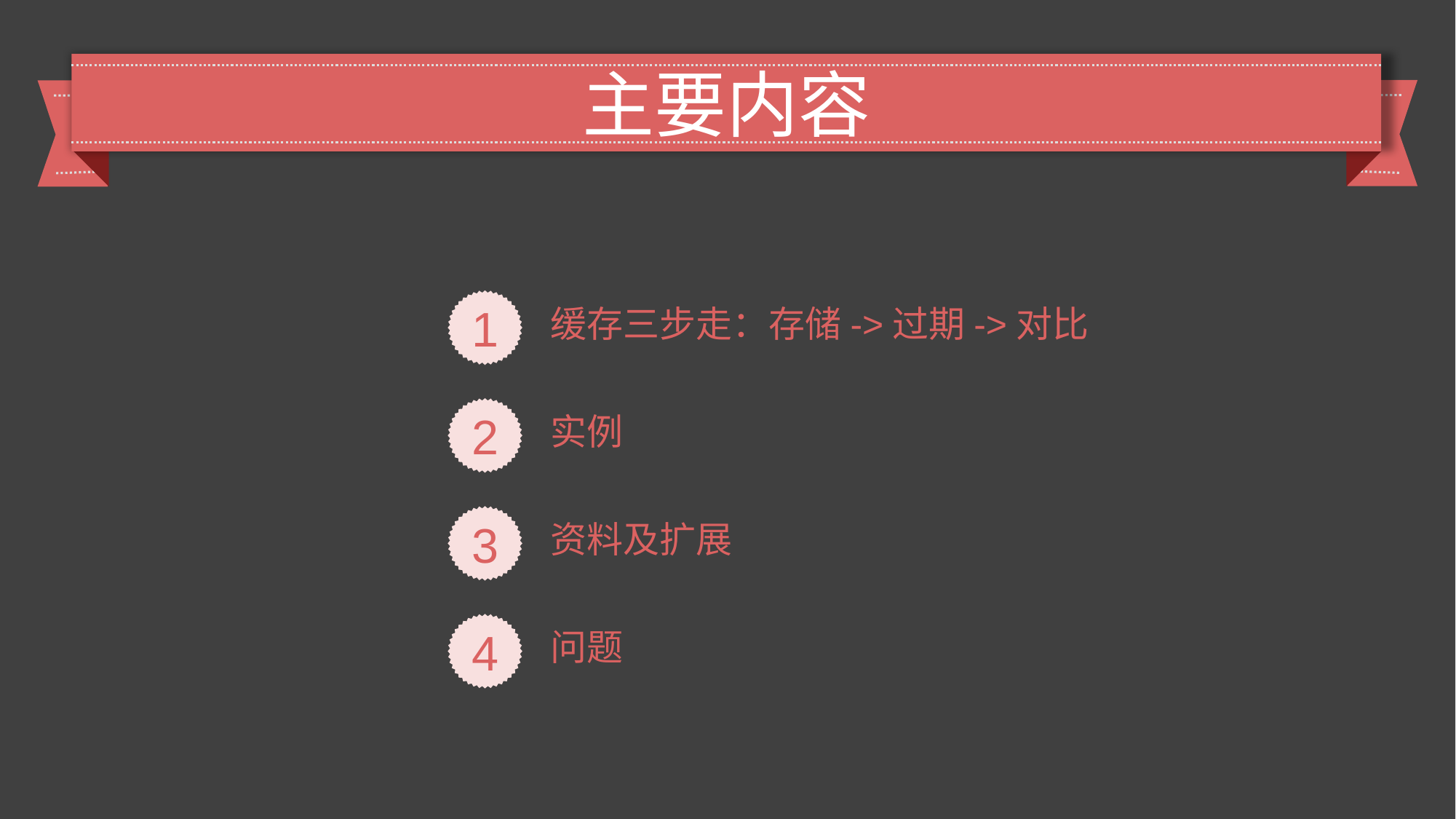

主要内容

缓存三步走：存储->过期->对比
1
实例
2
资料及扩展
3
问题
4